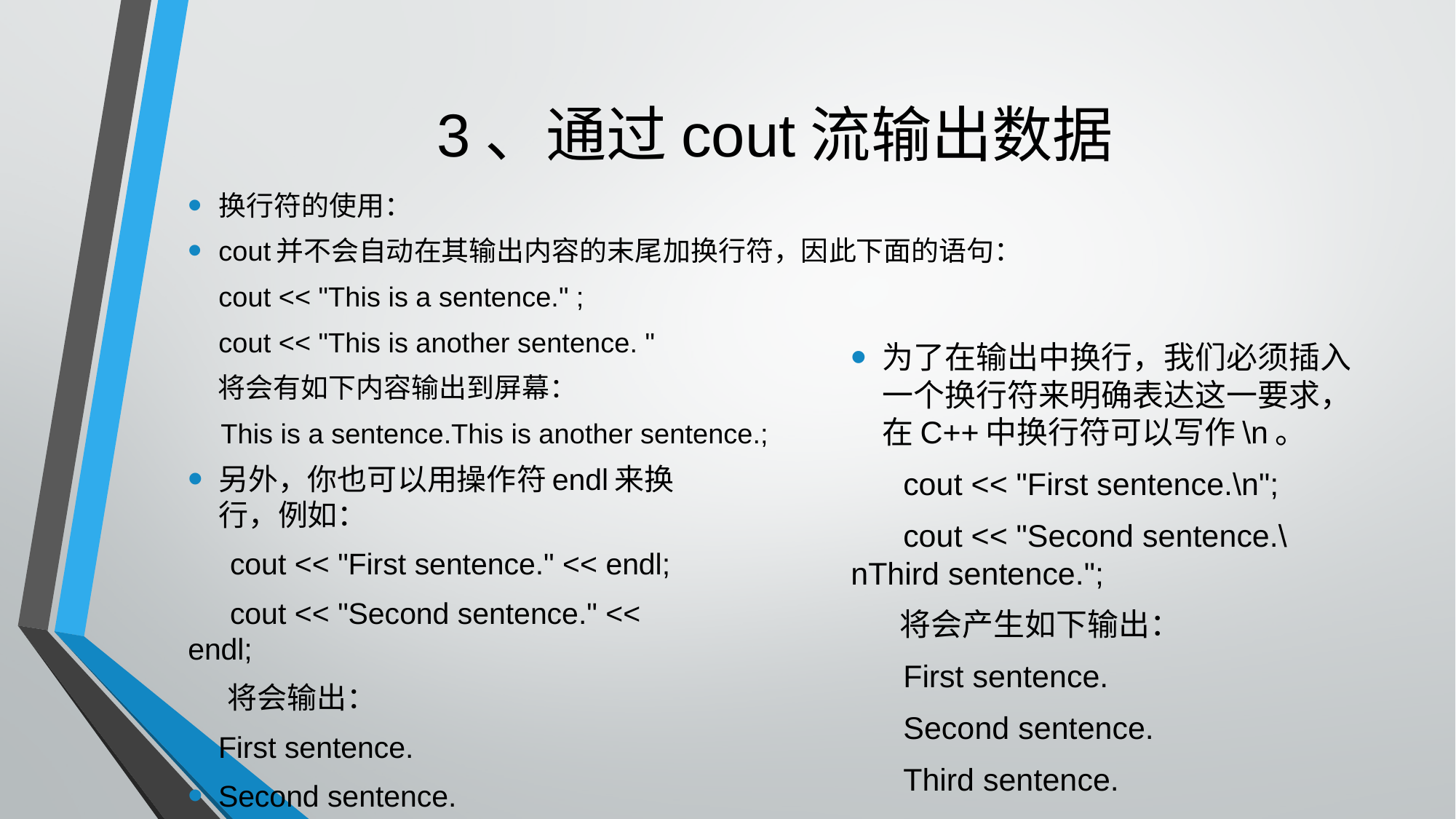

# 3、通过cout流输出数据
换行符的使用：
cout并不会自动在其输出内容的末尾加换行符，因此下面的语句：
	cout << "This is a sentence." ;
	cout << "This is another sentence. "
    将会有如下内容输出到屏幕：
　This is a sentence.This is another sentence.;
为了在输出中换行，我们必须插入一个换行符来明确表达这一要求，在C++中换行符可以写作\n。
      cout << "First sentence.\n";
      cout << "Second sentence.\nThird sentence.";
      将会产生如下输出：
      First sentence.
      Second sentence.
      Third sentence.
另外，你也可以用操作符endl来换行，例如：
     cout << "First sentence." << endl;
     cout << "Second sentence." << endl;
     将会输出：
First sentence.
Second sentence.